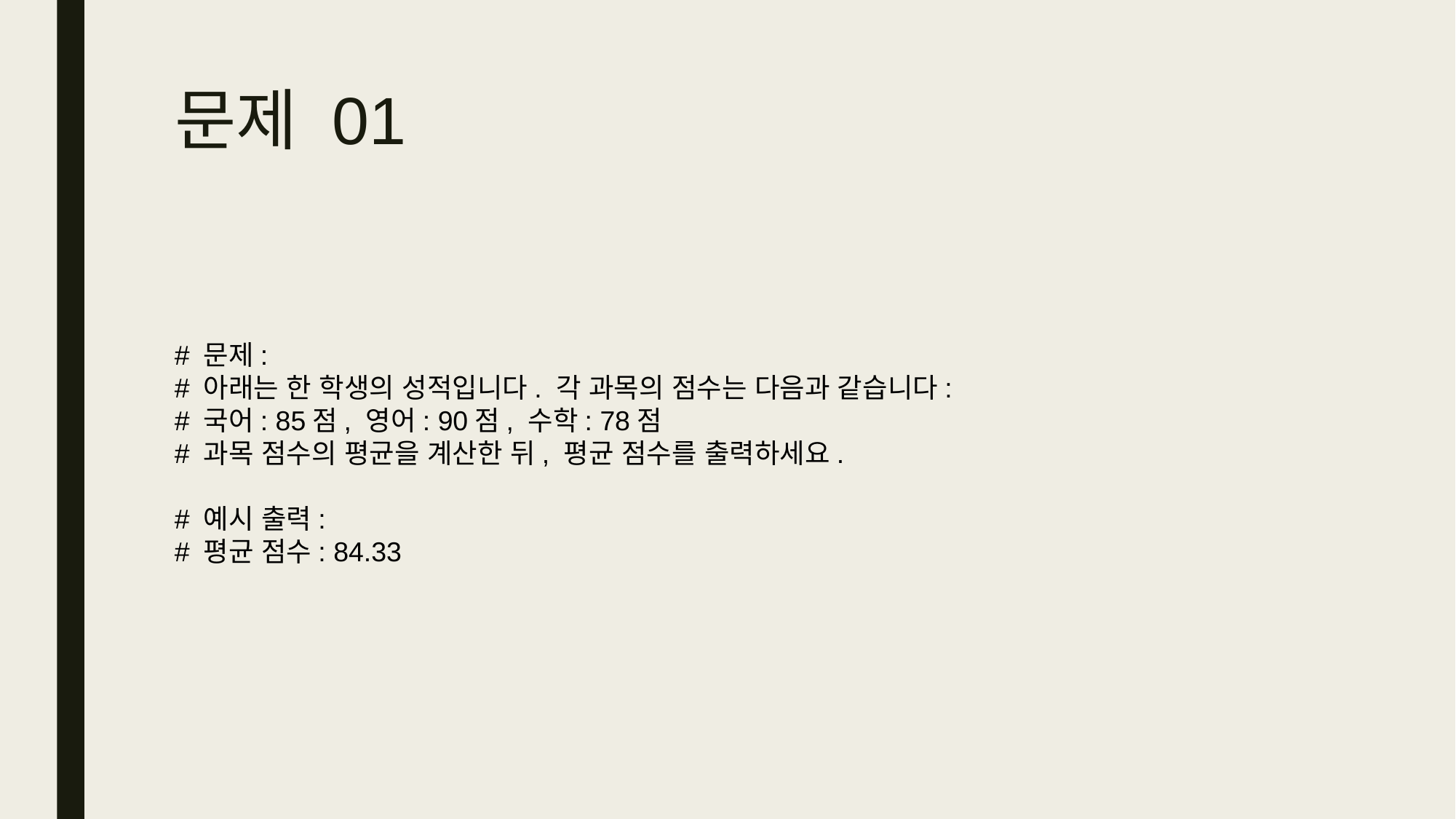

# 문제 01
# 문제:
# 아래는 한 학생의 성적입니다. 각 과목의 점수는 다음과 같습니다:
# 국어: 85점, 영어: 90점, 수학: 78점
# 과목 점수의 평균을 계산한 뒤, 평균 점수를 출력하세요.

# 예시 출력:
# 평균 점수: 84.33